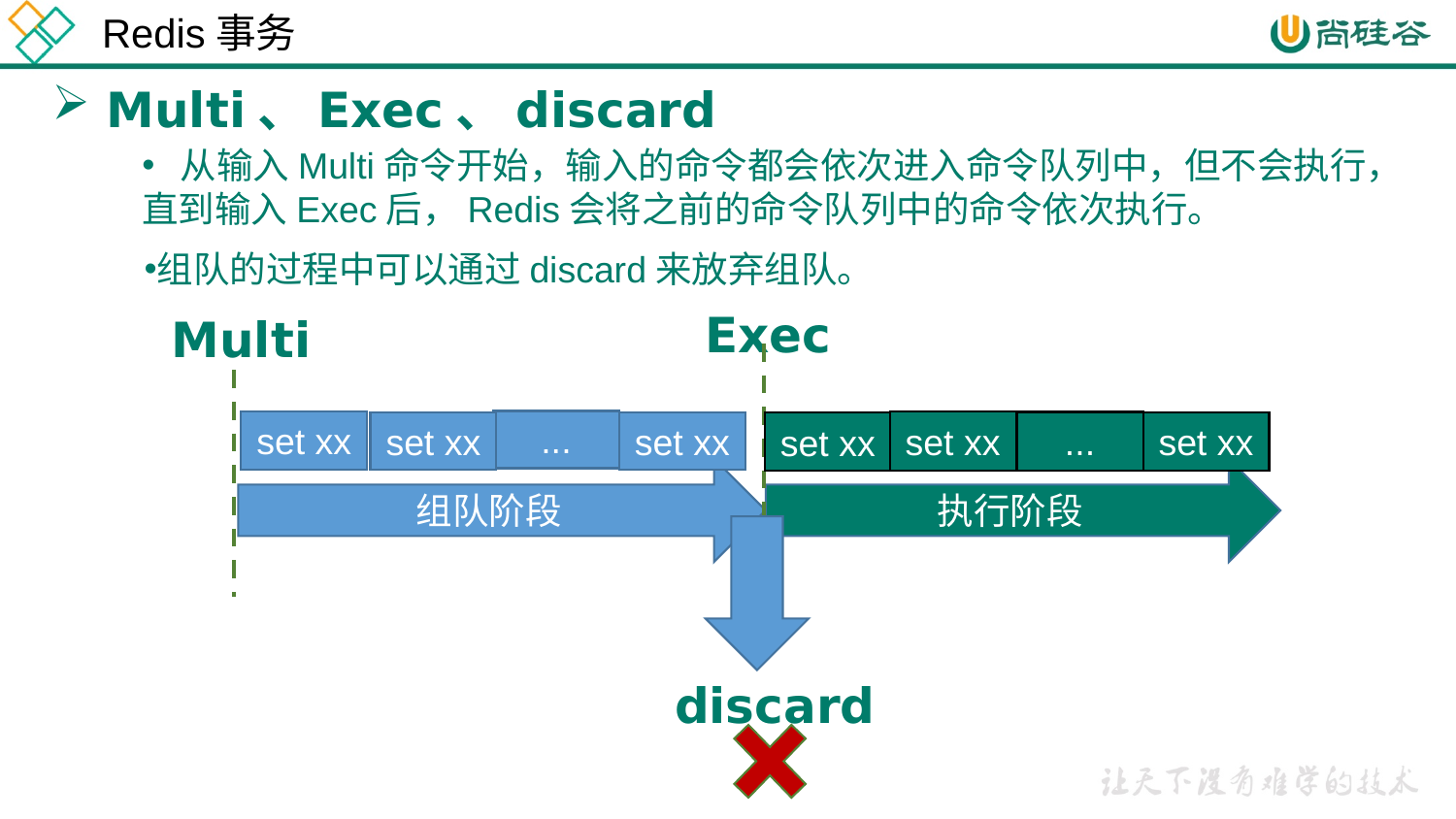

Redis事务
Multi、Exec、discard
  从输入Multi命令开始，输入的命令都会依次进入命令队列中，但不会执行，直到输入Exec后，Redis会将之前的命令队列中的命令依次执行。
组队的过程中可以通过discard来放弃组队。
Exec
Multi
...
set xx
set xx
set xx
set xx
...
set xx
set xx
组队阶段
执行阶段

discard